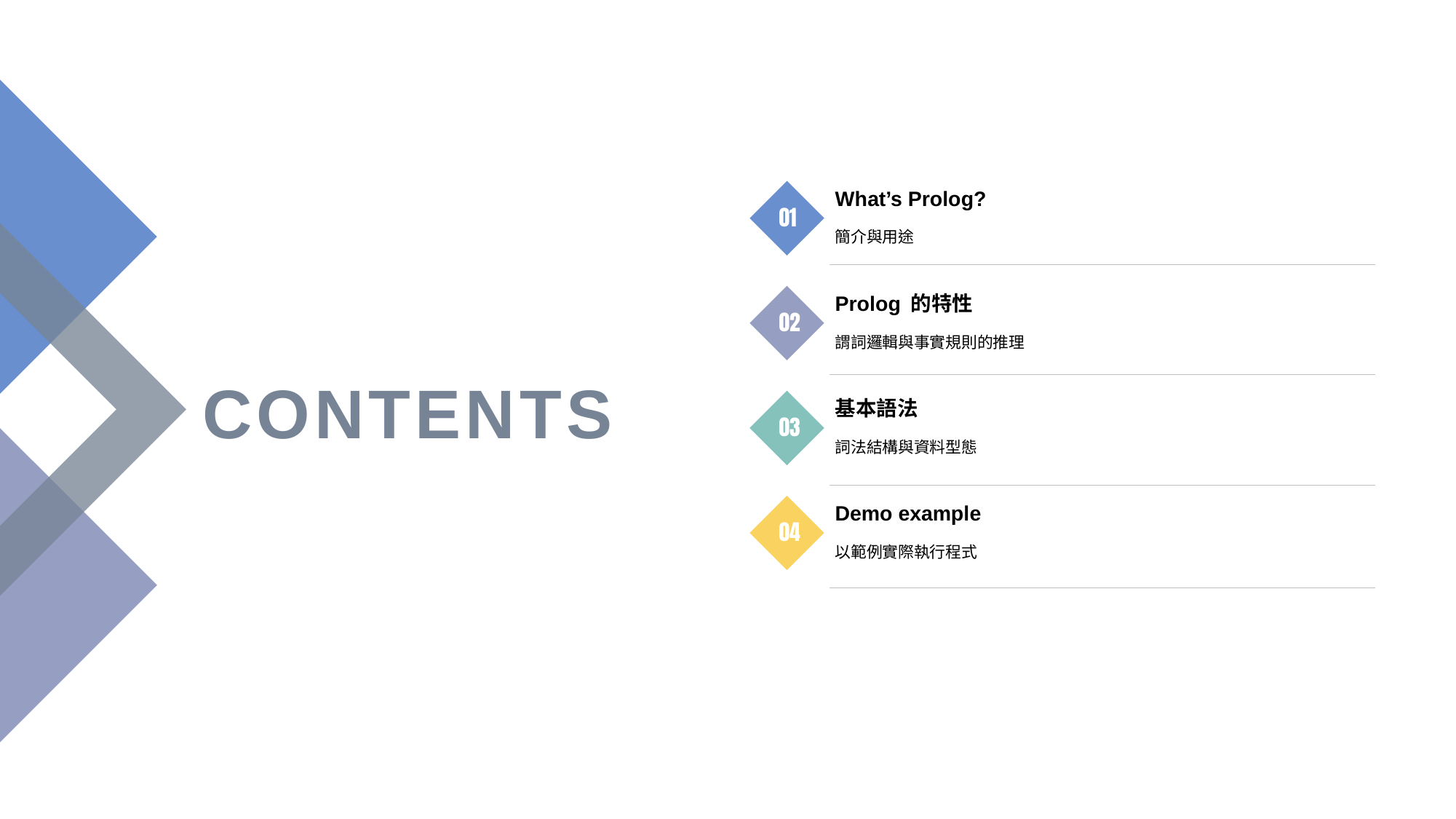

What’s Prolog?
01
簡介與用途
Prolog 的特性
02
謂詞邏輯與事實規則的推理
CONTENTS
基本語法
03
詞法結構與資料型態
Demo example
04
以範例實際執行程式